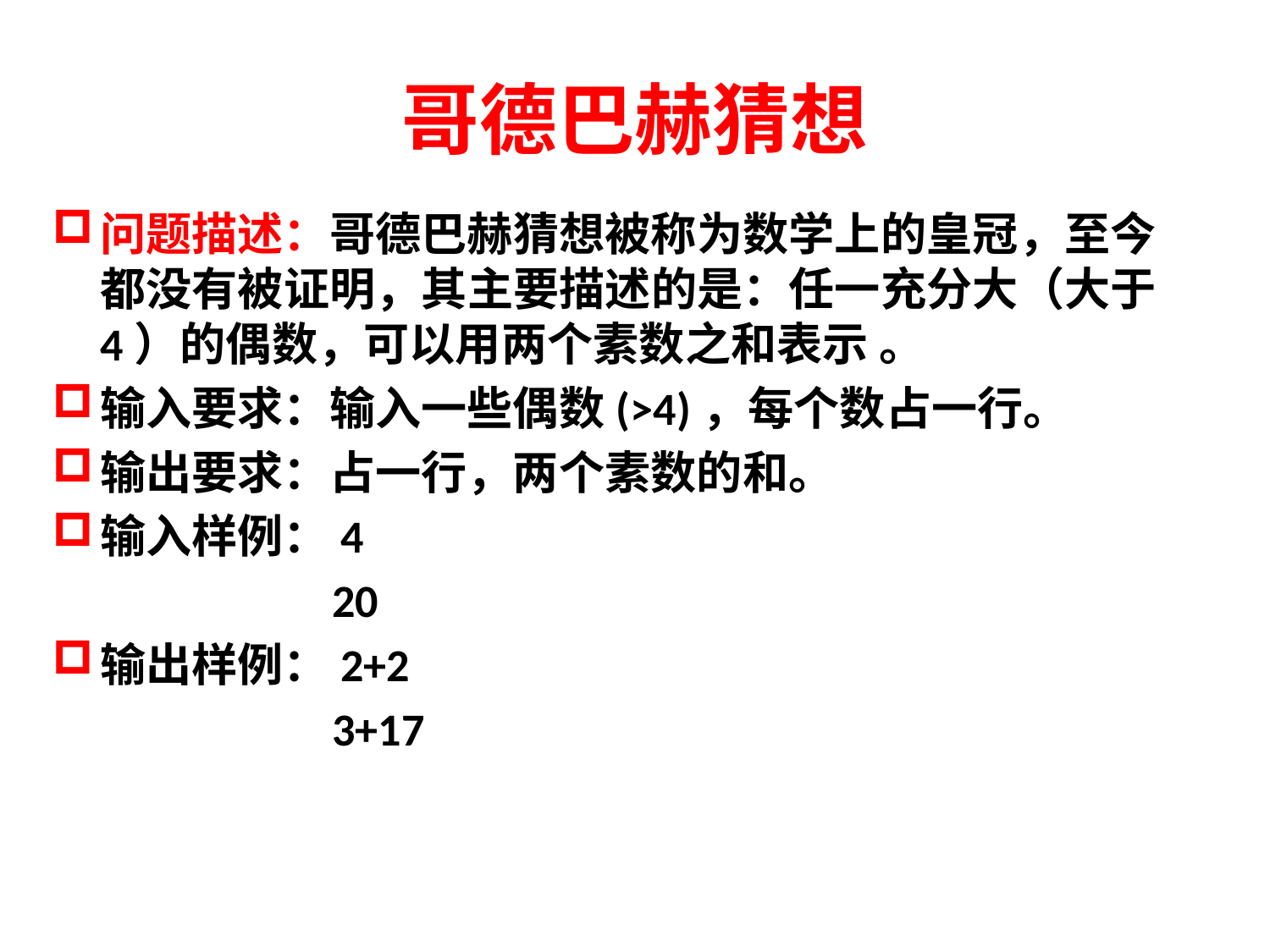

# 哥德巴赫猜想
问题描述：哥德巴赫猜想被称为数学上的皇冠，至今都没有被证明，其主要描述的是：任一充分大（大于4）的偶数，可以用两个素数之和表示 。
输入要求：输入一些偶数(>4)，每个数占一行。
输出要求：占一行，两个素数的和。
输入样例：4
                           20
输出样例：2+2
                           3+17